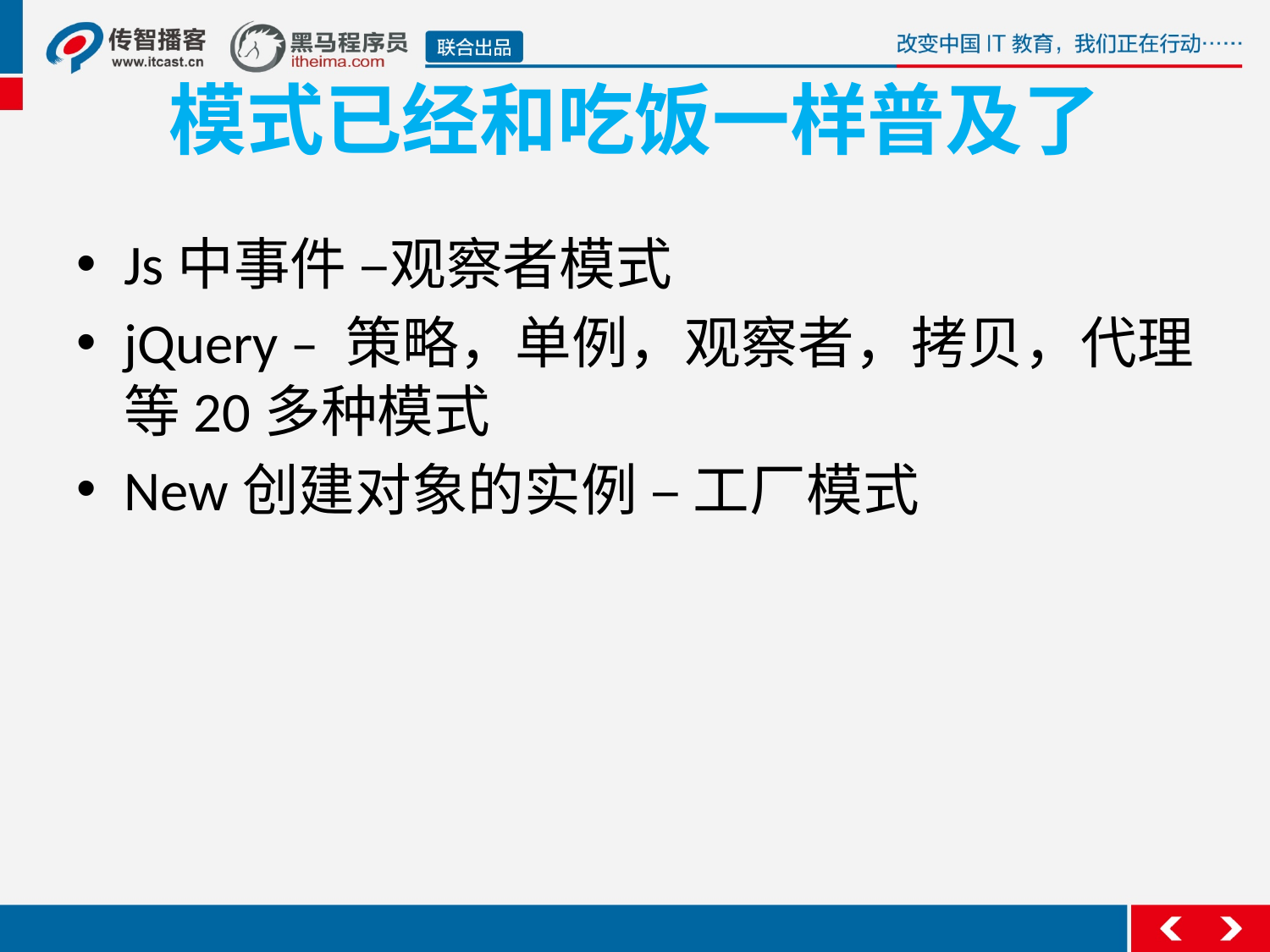

# 模式已经和吃饭一样普及了
Js中事件 –观察者模式
jQuery – 策略，单例，观察者，拷贝，代理等20多种模式
New创建对象的实例 – 工厂模式